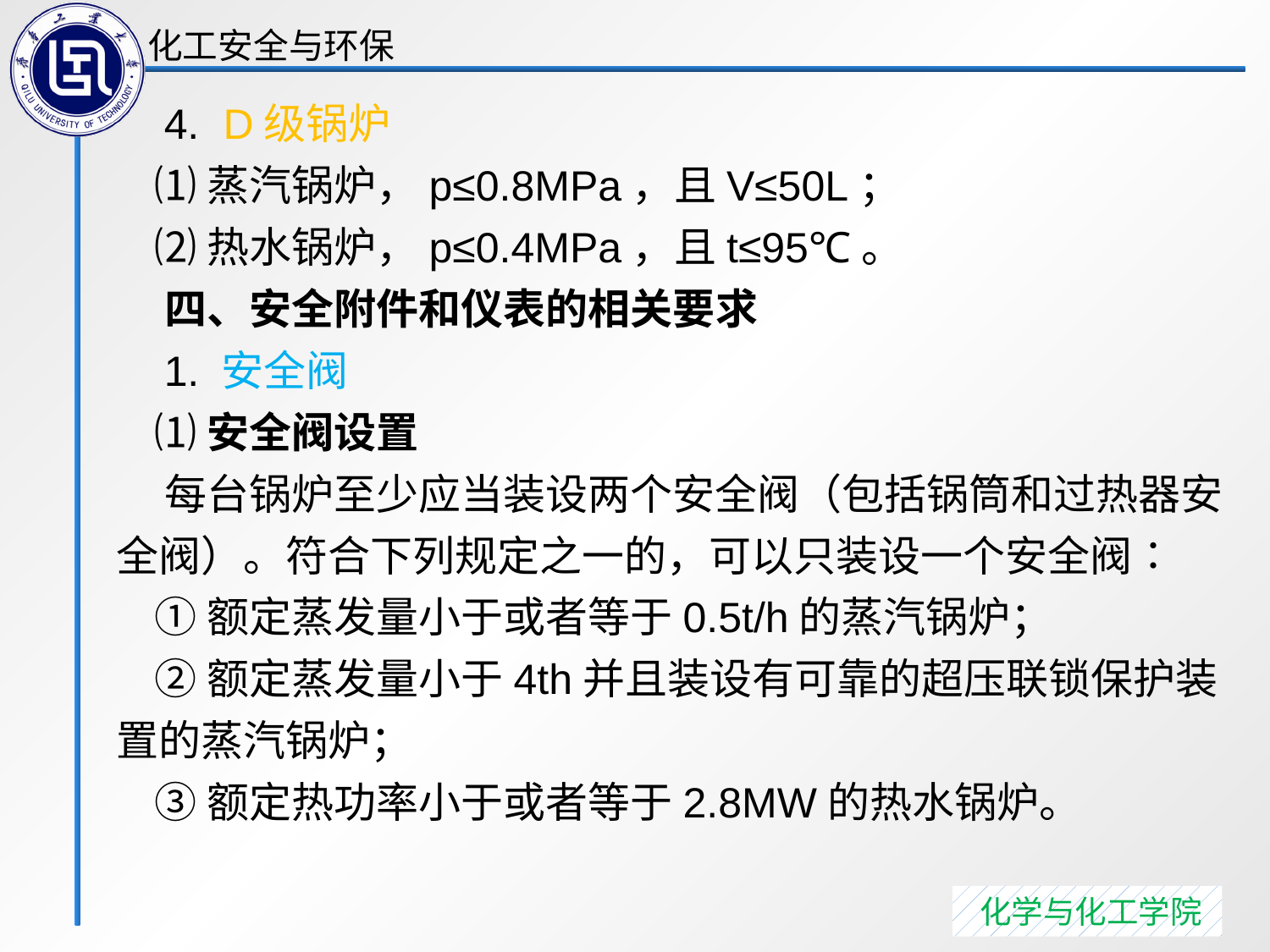

4.  D级锅炉
    ⑴蒸汽锅炉，p≤0.8MPa，且V≤50L；
    ⑵热水锅炉，p≤0.4MPa，且t≤95℃。
    四、安全附件和仪表的相关要求
    1. 安全阀
    ⑴安全阀设置
    每台锅炉至少应当装设两个安全阀（包括锅筒和过热器安全阀）。符合下列规定之一的，可以只装设一个安全阀∶
    ①额定蒸发量小于或者等于0.5t/h的蒸汽锅炉；
    ②额定蒸发量小于4th并且装设有可靠的超压联锁保护装置的蒸汽锅炉；
    ③额定热功率小于或者等于2.8MW的热水锅炉。